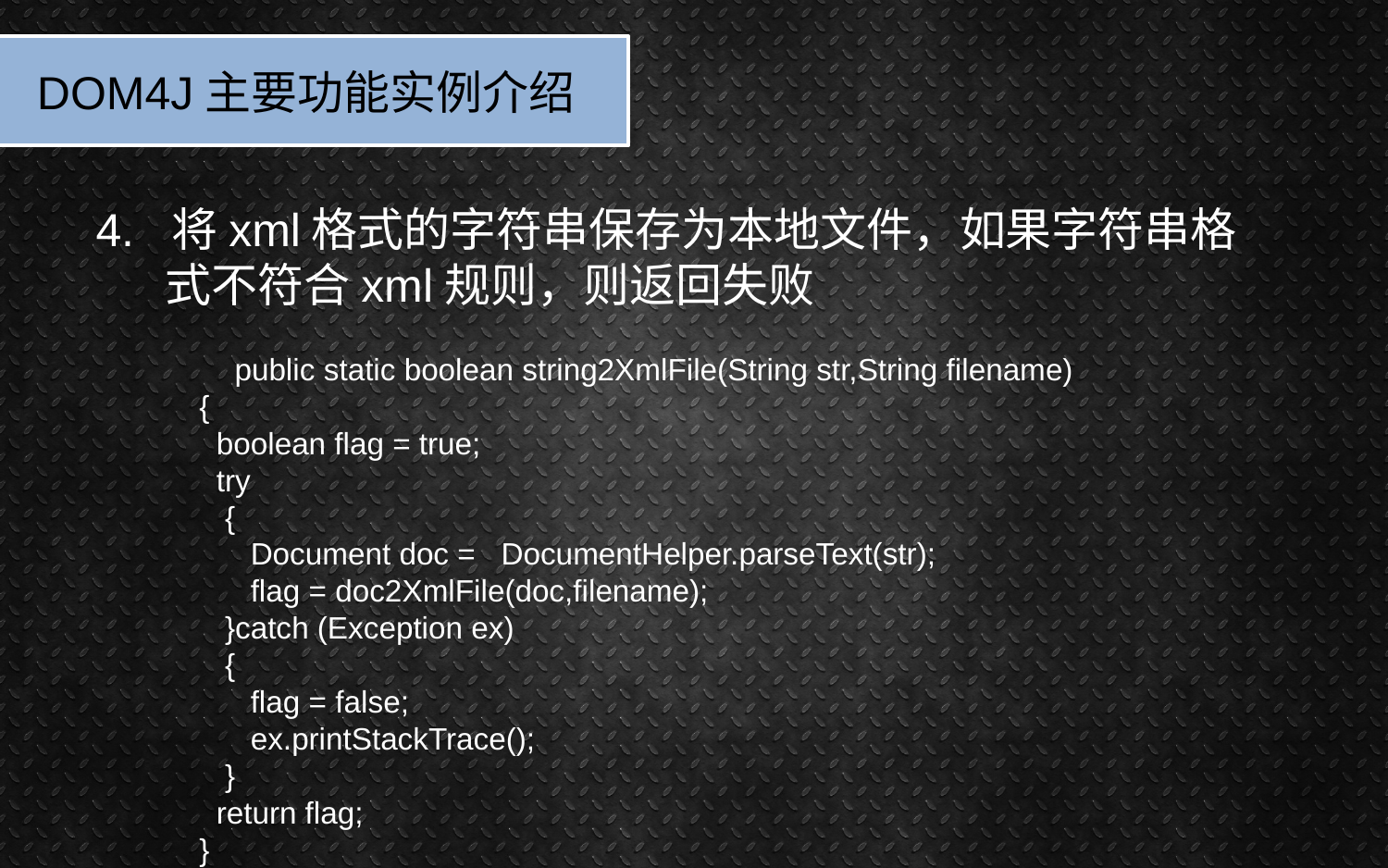

DOM4J主要功能实例介绍
4.  将xml格式的字符串保存为本地文件，如果字符串格式不符合xml规则，则返回失败

public static boolean string2XmlFile(String str,String filename)
    {
      boolean flag = true;
      try
       {
          Document doc =   DocumentHelper.parseText(str);       
          flag = doc2XmlFile(doc,filename);
       }catch (Exception ex)
       {
          flag = false;
          ex.printStackTrace();
       }
      return flag;
    }